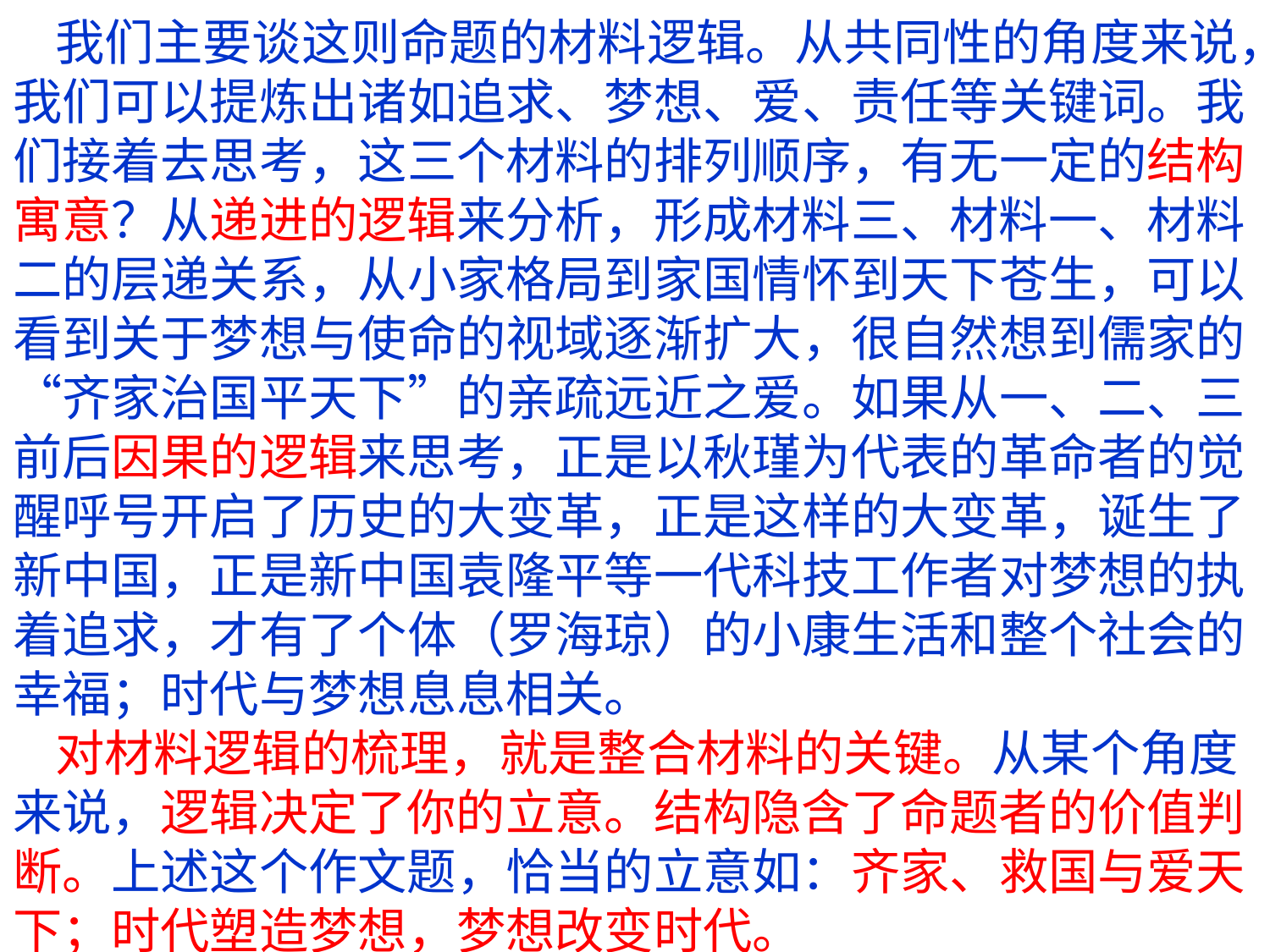

我们主要谈这则命题的材料逻辑。从共同性的角度来说，我们可以提炼出诸如追求、梦想、爱、责任等关键词。我们接着去思考，这三个材料的排列顺序，有无一定的结构寓意？从递进的逻辑来分析，形成材料三、材料一、材料二的层递关系，从小家格局到家国情怀到天下苍生，可以看到关于梦想与使命的视域逐渐扩大，很自然想到儒家的“齐家治国平天下”的亲疏远近之爱。如果从一、二、三前后因果的逻辑来思考，正是以秋瑾为代表的革命者的觉醒呼号开启了历史的大变革，正是这样的大变革，诞生了新中国，正是新中国袁隆平等一代科技工作者对梦想的执着追求，才有了个体（罗海琼）的小康生活和整个社会的幸福；时代与梦想息息相关。
对材料逻辑的梳理，就是整合材料的关键。从某个角度来说，逻辑决定了你的立意。结构隐含了命题者的价值判断。上述这个作文题，恰当的立意如：齐家、救国与爱天下；时代塑造梦想，梦想改变时代。